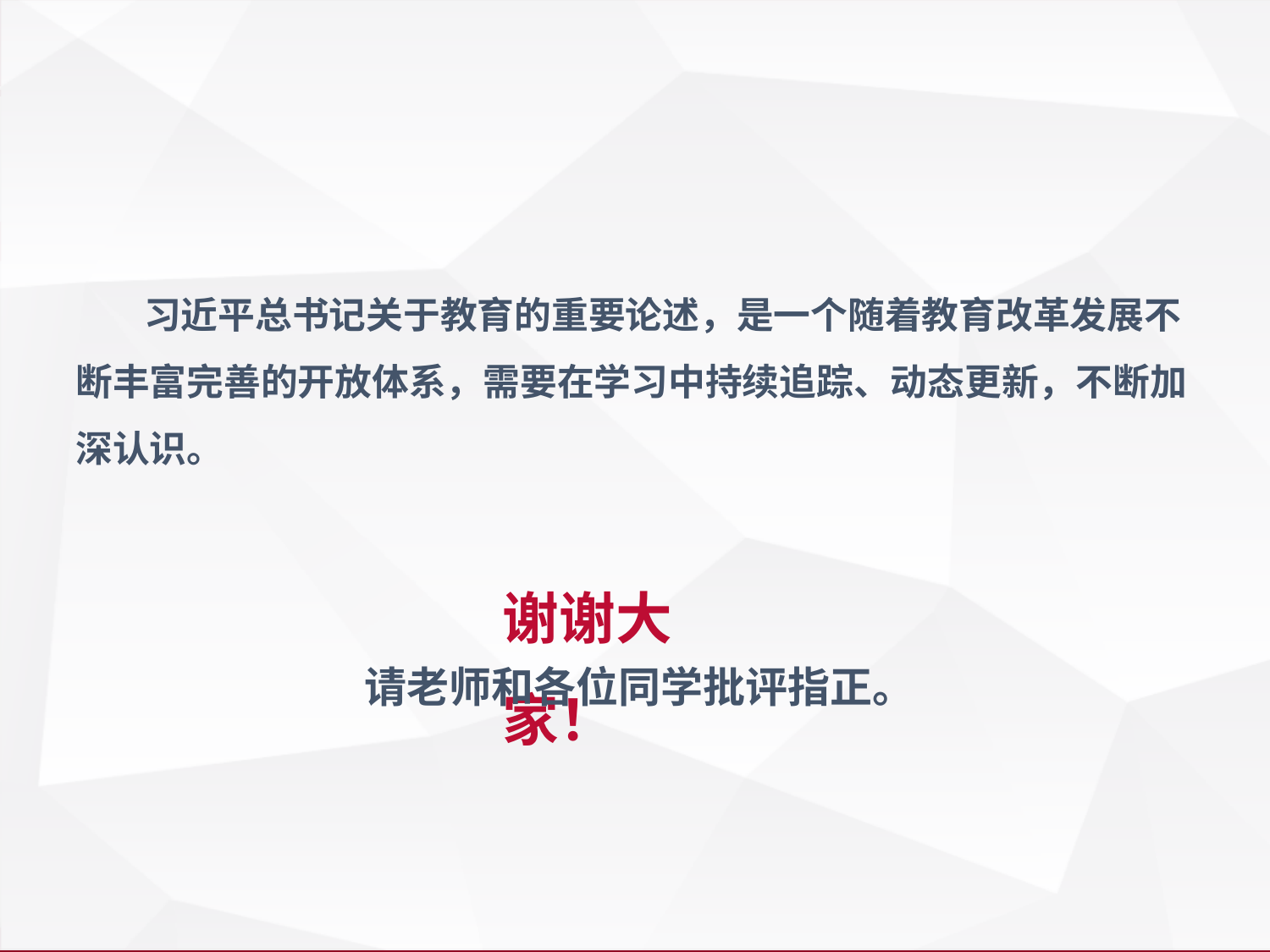

习近平总书记关于教育的重要论述，是一个随着教育改革发展不断丰富完善的开放体系，需要在学习中持续追踪、动态更新，不断加深认识。
谢谢大家！
请老师和各位同学批评指正。